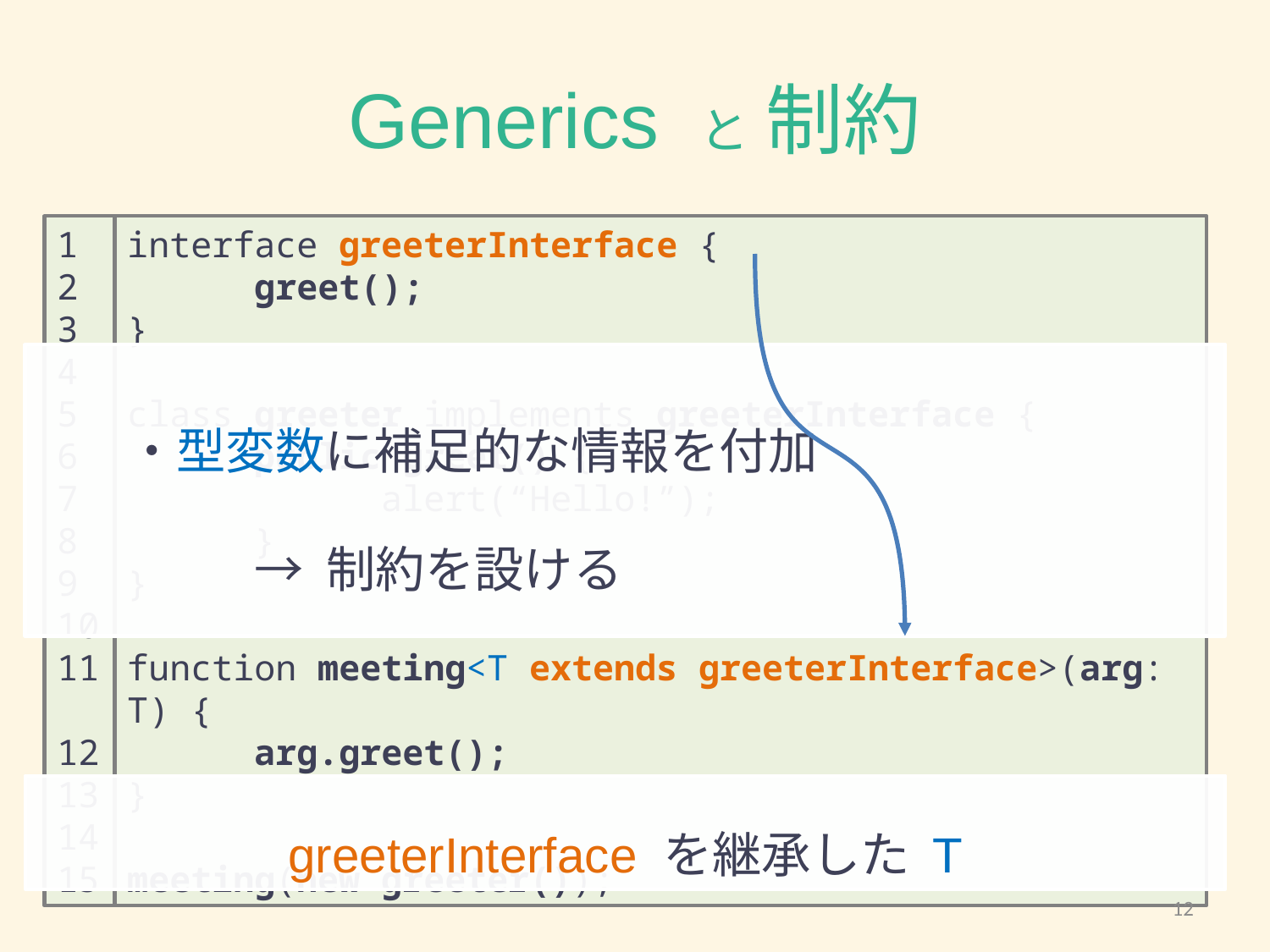

# Generics と 制約
1
2
3
4
5
6
7
8
9
10
11

12
13
14
15
interface greeterInterface {
	greet();
}

class greeter implements greeterInterface {
	public greet() {
		alert(“Hello!”);
	}
}

function meeting<T extends greeterInterface>(arg: T) {
	arg.greet();
}

meeting(new greeter());
・型変数に補足的な情報を付加
	→ 制約を設ける

greeterInterface を継承した T

12